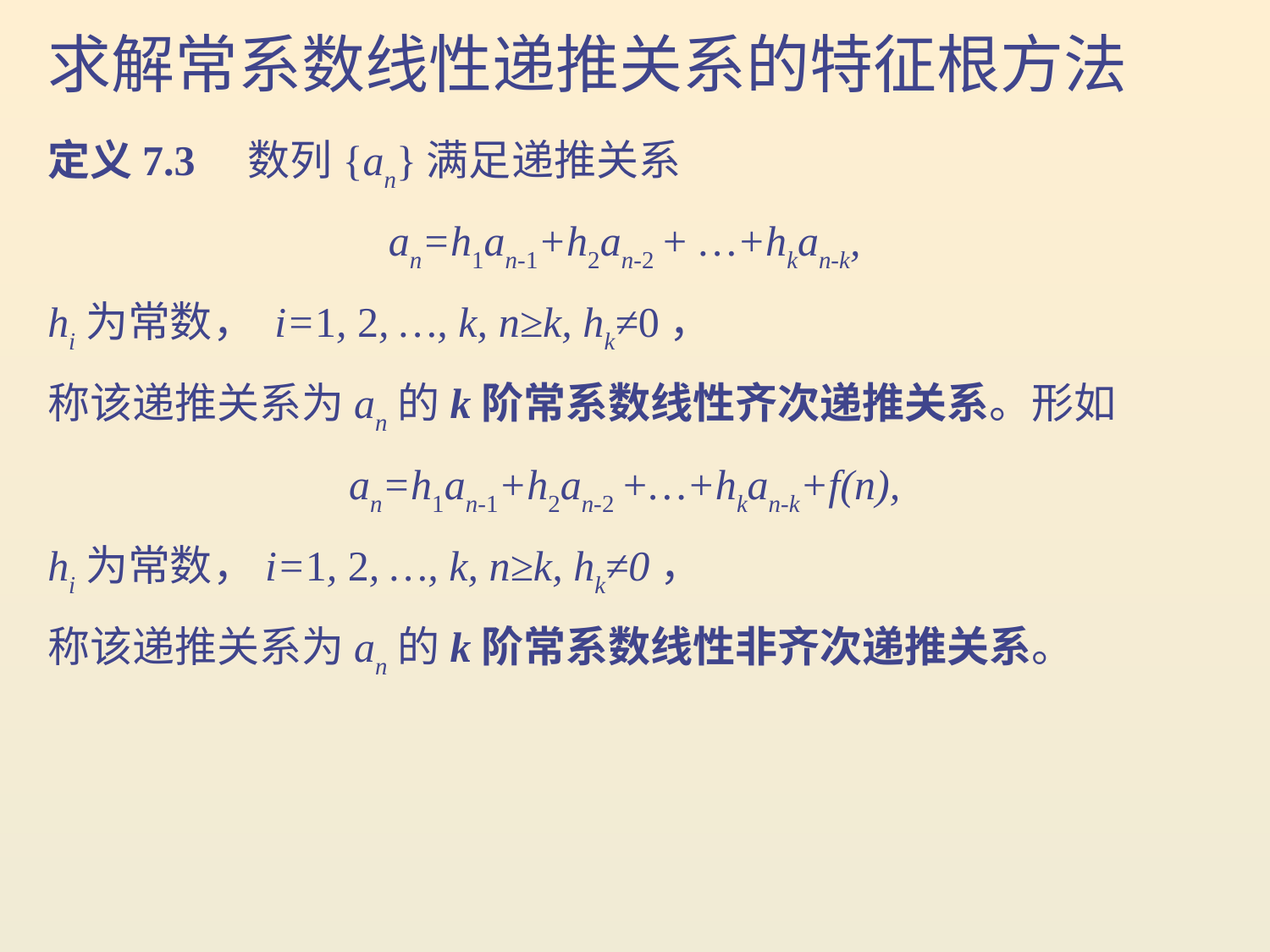

求解常系数线性递推关系的特征根方法
定义7.3　数列{an}满足递推关系
an=h1an-1+h2an-2 + …+hkan-k,
hi为常数， i=1, 2, …, k, n≥k, hk≠0，
称该递推关系为an的k阶常系数线性齐次递推关系。形如
an=h1an-1+h2an-2 +…+hkan-k+f(n),
hi为常数，i=1, 2, …, k, n≥k, hk≠0，
称该递推关系为an的k阶常系数线性非齐次递推关系。